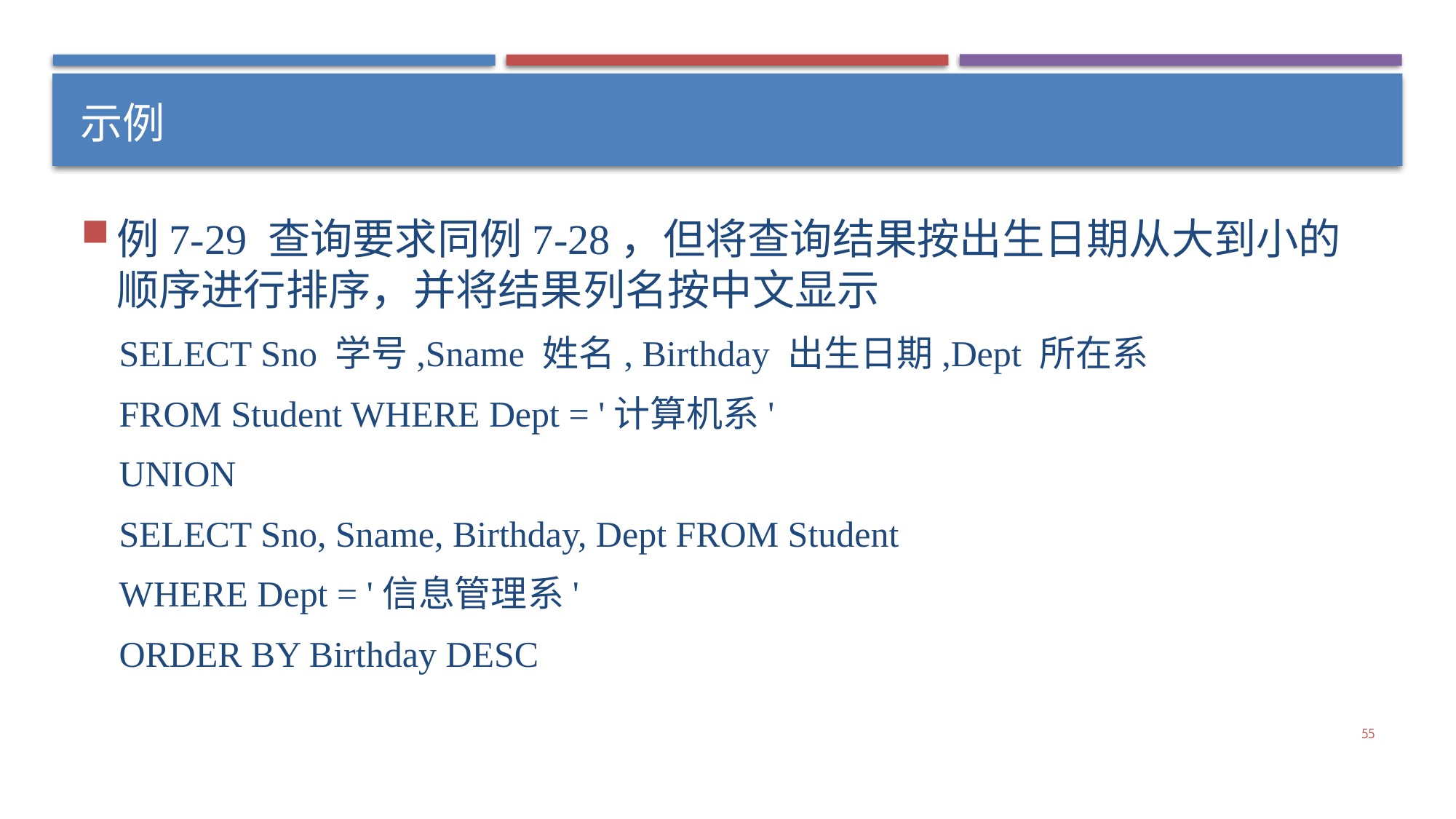

# 示例
例7-29 查询要求同例7-28，但将查询结果按出生日期从大到小的顺序进行排序，并将结果列名按中文显示
SELECT Sno 学号,Sname 姓名, Birthday 出生日期,Dept 所在系
FROM Student WHERE Dept = '计算机系'
UNION
SELECT Sno, Sname, Birthday, Dept FROM Student
WHERE Dept = '信息管理系'
ORDER BY Birthday DESC
55
55/76